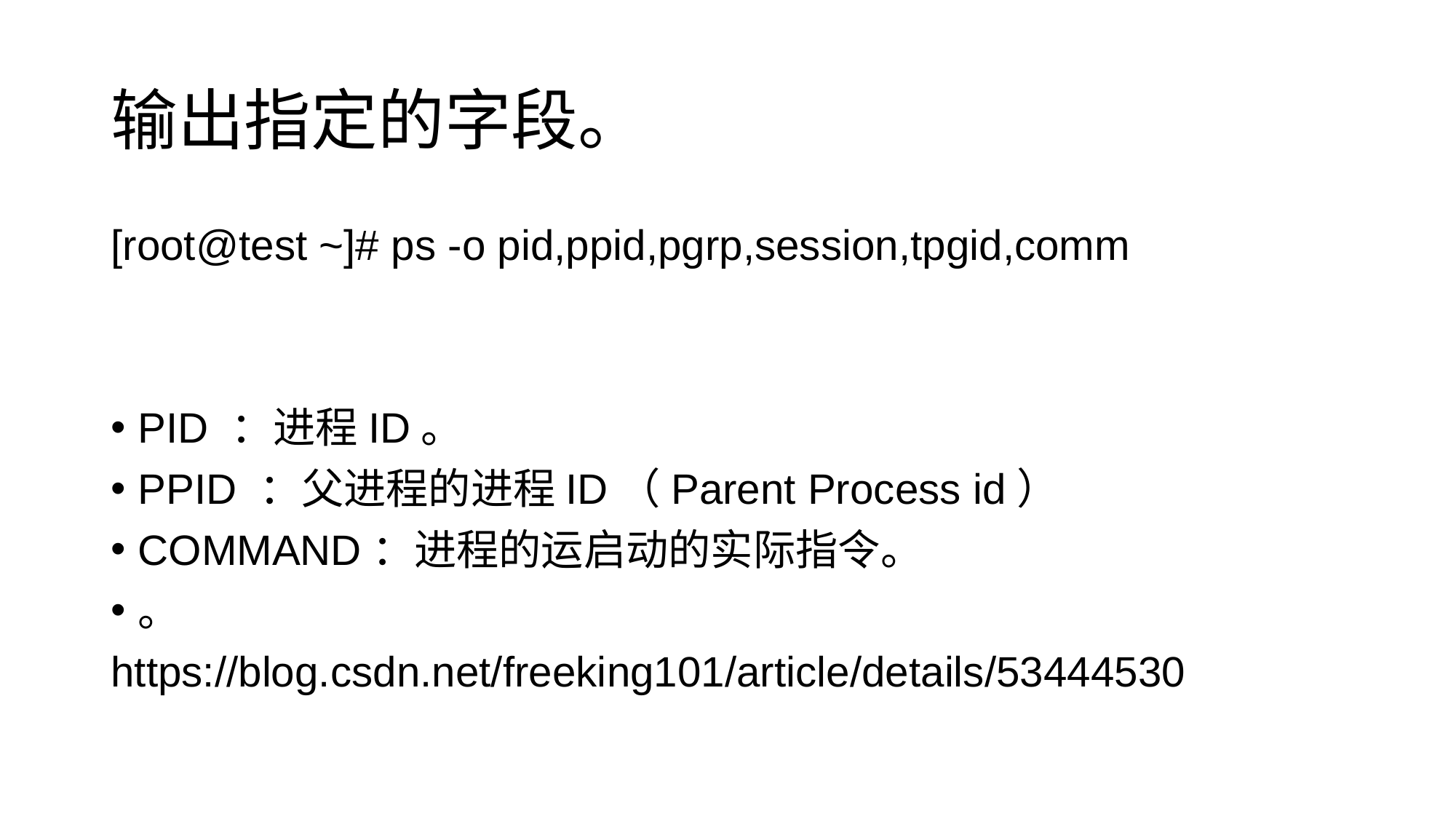

# 输出指定的字段。
[root@test ~]# ps -o pid,ppid,pgrp,session,tpgid,comm

PID ：进程ID。
PPID ：父进程的进程ID（Parent Process id）
COMMAND：进程的运启动的实际指令。
。
https://blog.csdn.net/freeking101/article/details/53444530